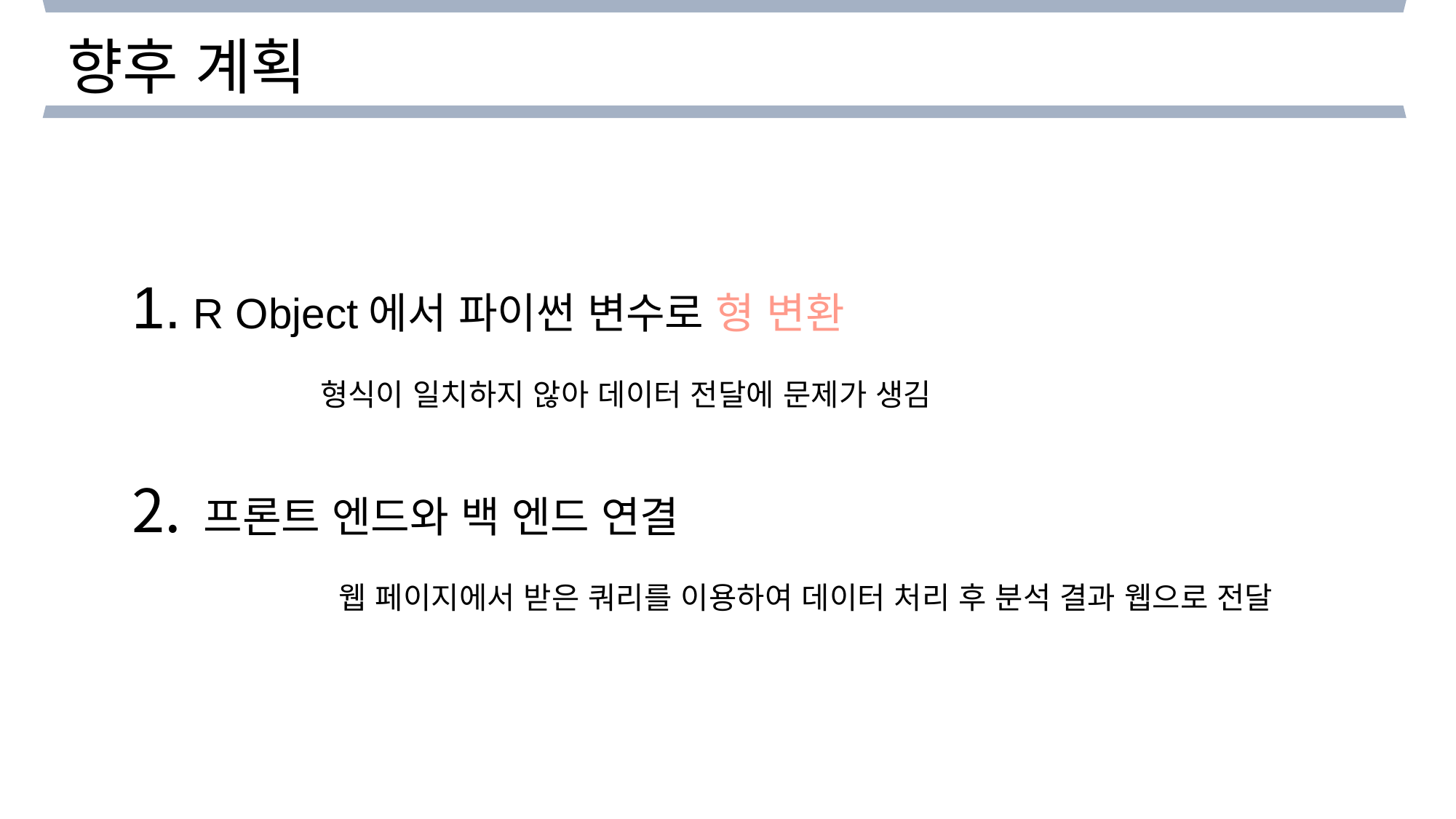

향후 계획

 R Object에서 파이썬 변수로 형 변환

 프론트 엔드와 백 엔드 연결
형식이 일치하지 않아 데이터 전달에 문제가 생김

웹 페이지에서 받은 쿼리를 이용하여 데이터 처리 후 분석 결과 웹으로 전달